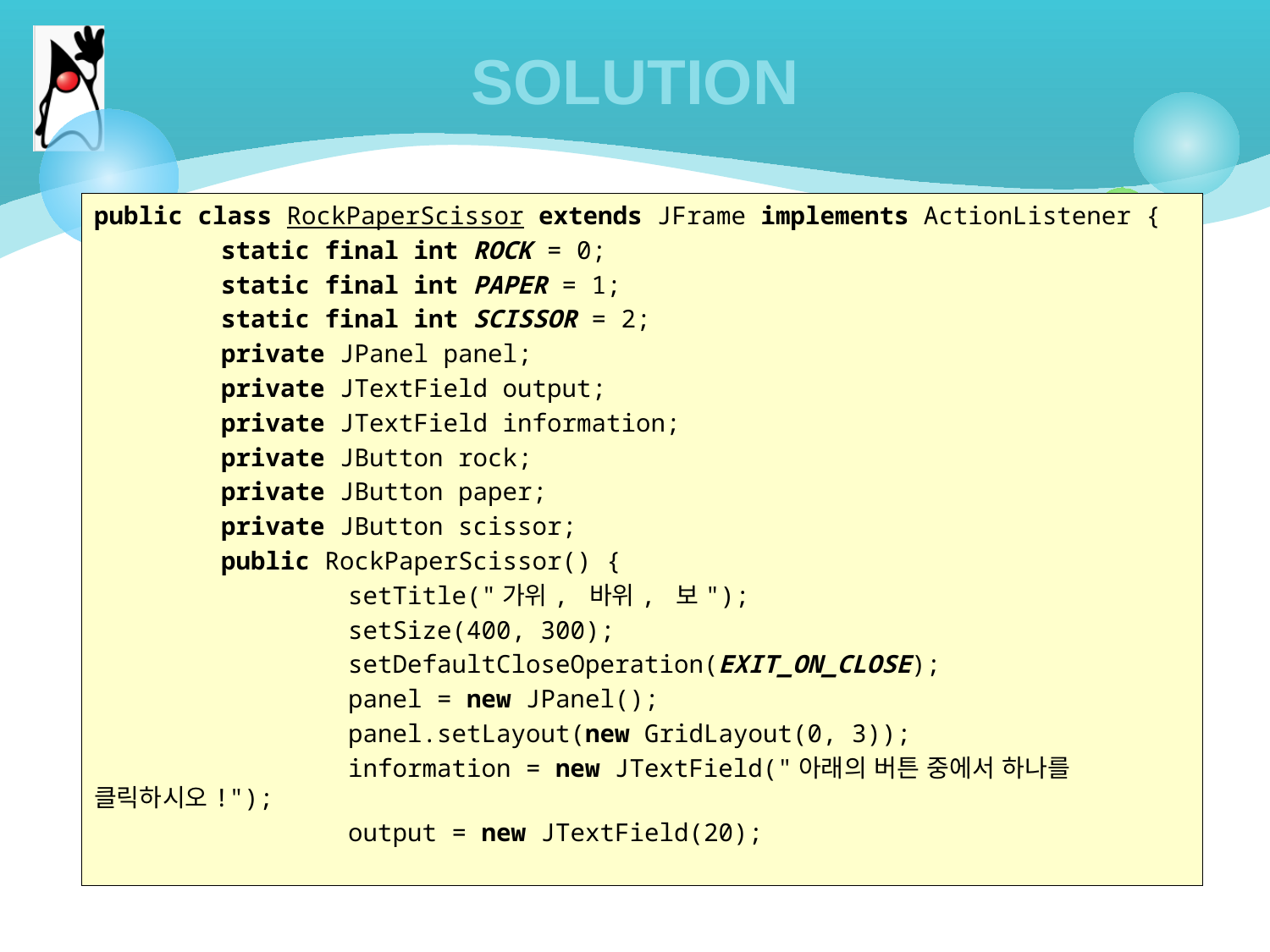

# SOLUTION
public class RockPaperScissor extends JFrame implements ActionListener {
	static final int ROCK = 0;
	static final int PAPER = 1;
	static final int SCISSOR = 2;
	private JPanel panel;
	private JTextField output;
	private JTextField information;
	private JButton rock;
	private JButton paper;
	private JButton scissor;
	public RockPaperScissor() {
		setTitle("가위, 바위, 보");
		setSize(400, 300);
		setDefaultCloseOperation(EXIT_ON_CLOSE);
		panel = new JPanel();
		panel.setLayout(new GridLayout(0, 3));
		information = new JTextField("아래의 버튼 중에서 하나를 클릭하시오!");
		output = new JTextField(20);